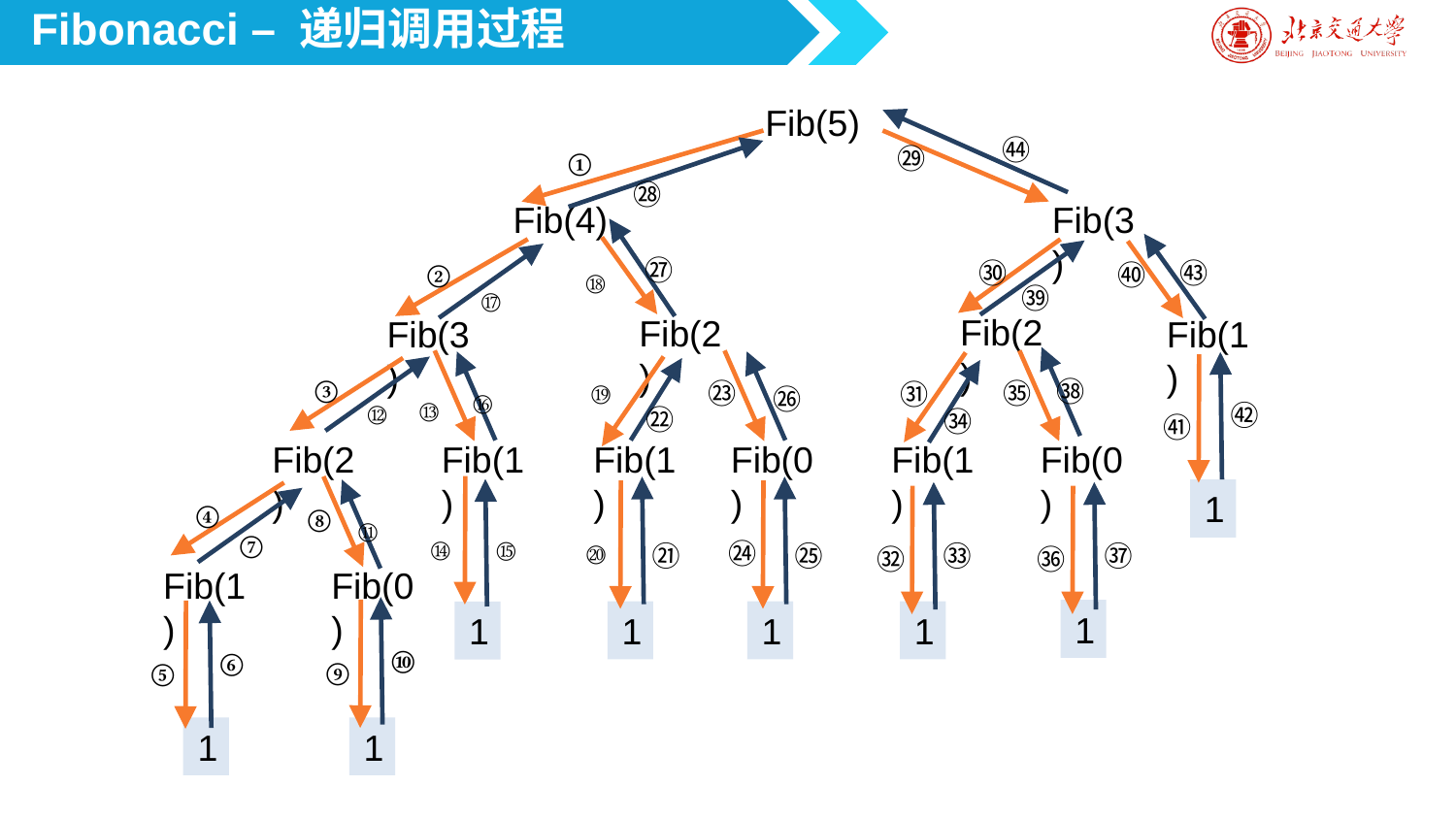

Fibonacci – 递归调用过程
㉙
Fib(5)
㊹
①
㉘
Fib(4)
Fib(3)
㉗
㊸
⑱
㉚
②
㊴
⑰
㊵
Fib(2)
Fib(2)
Fib(3)
Fib(1)
㊳
㉖
⑯
㉛
⑫
⑲
㉒
③
㉞
㉓
㉟
⑬
㊶
㊷
Fib(2)
Fib(1)
Fib(1)
Fib(0)
Fib(1)
Fib(0)
⑪
1
④
⑦
⑧
⑭
⑳
㉔
㉕
㉑
㉜
㊱
⑮
㉝
㊲
Fib(1)
Fib(0)
1
1
1
1
1
⑨
⑤
⑩
⑥
1
1